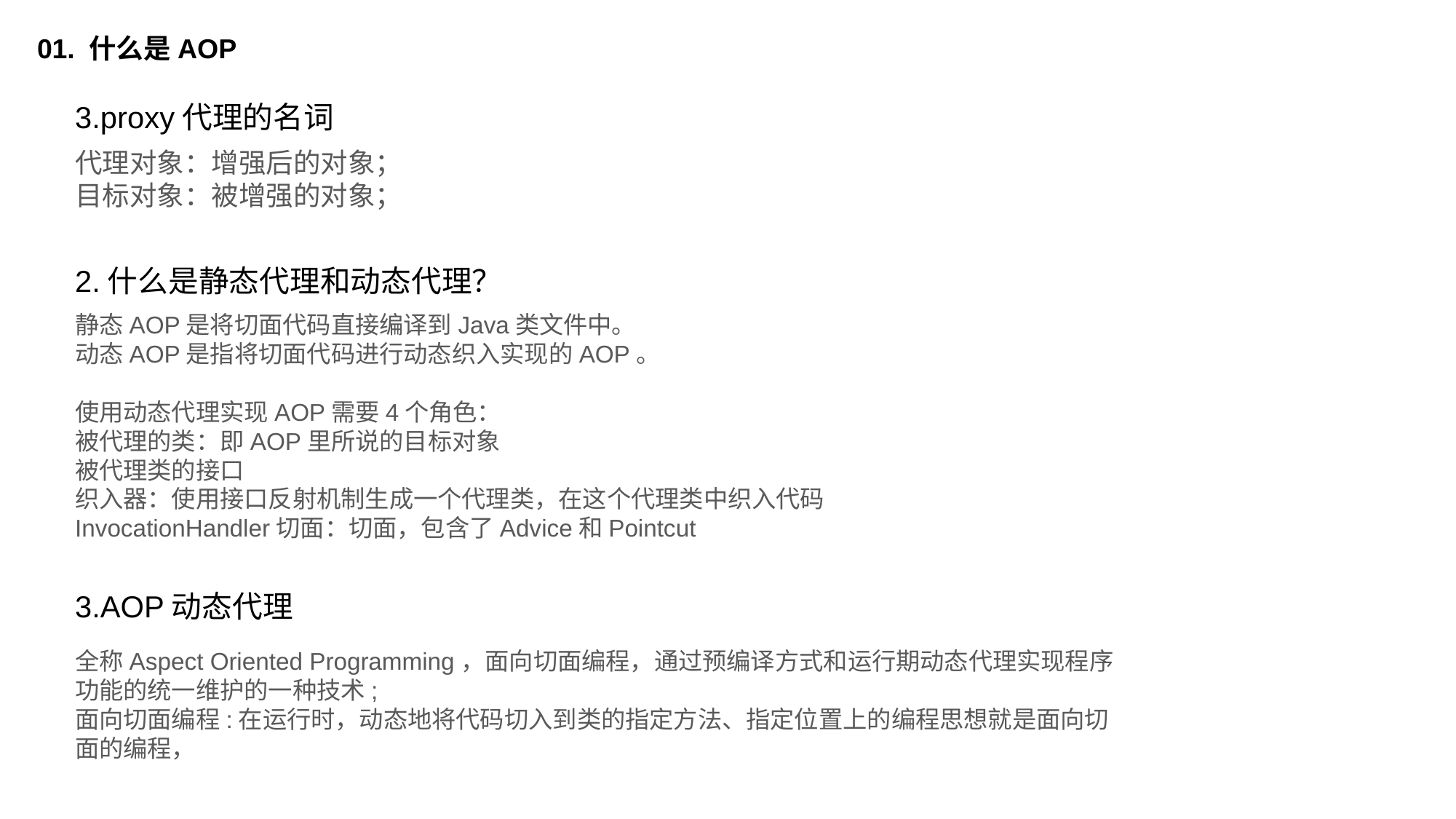

01. 什么是AOP
3.proxy代理的名词
代理对象：增强后的对象；
目标对象：被增强的对象；
2.什么是静态代理和动态代理？
静态AOP是将切面代码直接编译到Java类文件中。
动态AOP是指将切面代码进行动态织入实现的AOP。

使用动态代理实现AOP需要4个角色：
被代理的类：即AOP里所说的目标对象
被代理类的接口
织入器：使用接口反射机制生成一个代理类，在这个代理类中织入代码
InvocationHandler切面：切面，包含了Advice和Pointcut
请替换文字内容
3.AOP动态代理
全称Aspect Oriented Programming，面向切面编程，通过预编译方式和运行期动态代理实现程序功能的统一维护的一种技术;
面向切面编程:在运行时，动态地将代码切入到类的指定方法、指定位置上的编程思想就是面向切面的编程，